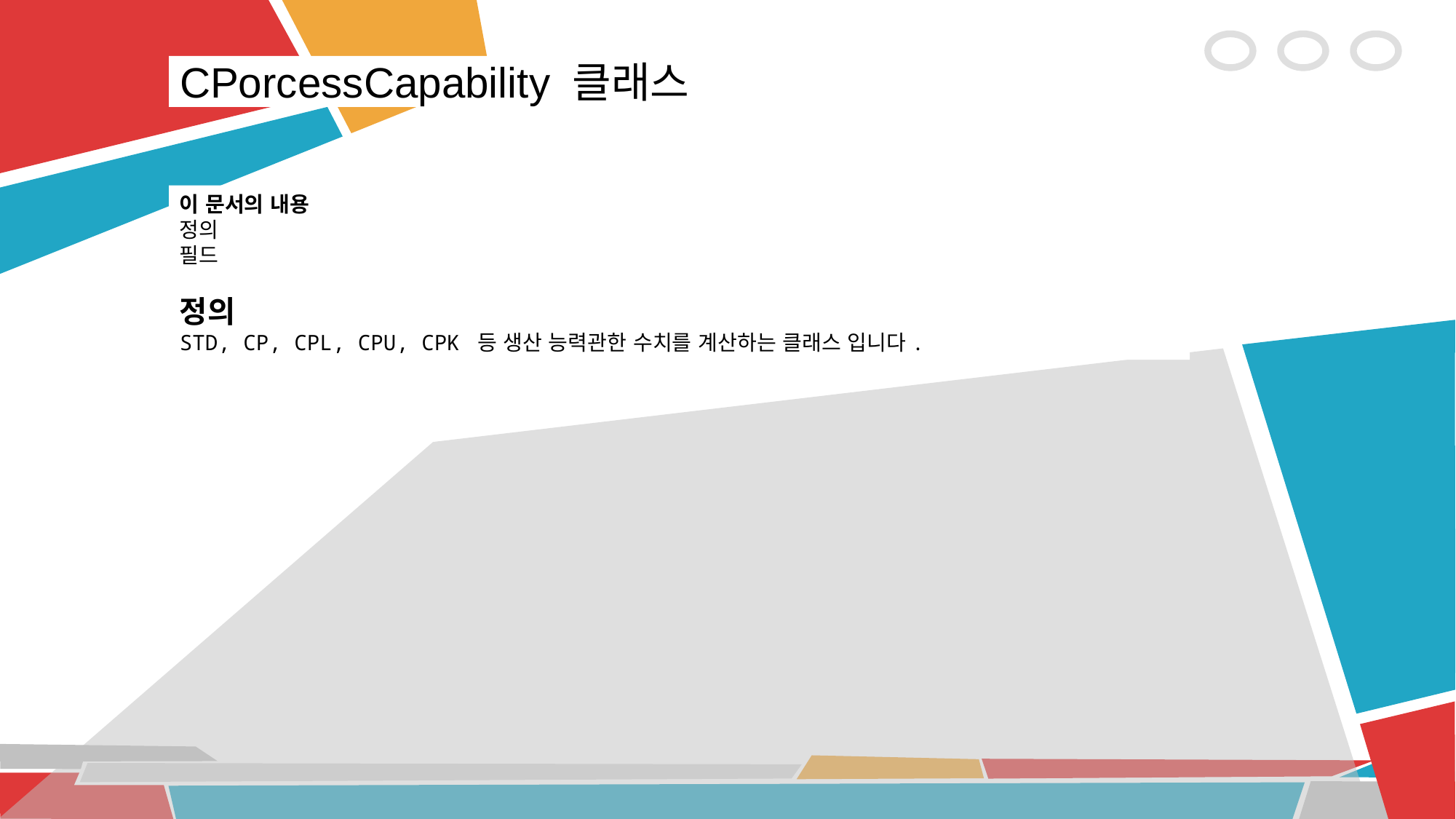

CPorcessCapability 클래스
이 문서의 내용
정의
필드

정의
STD, CP, CPL, CPU, CPK 등 생산 능력관한 수치를 계산하는 클래스 입니다.